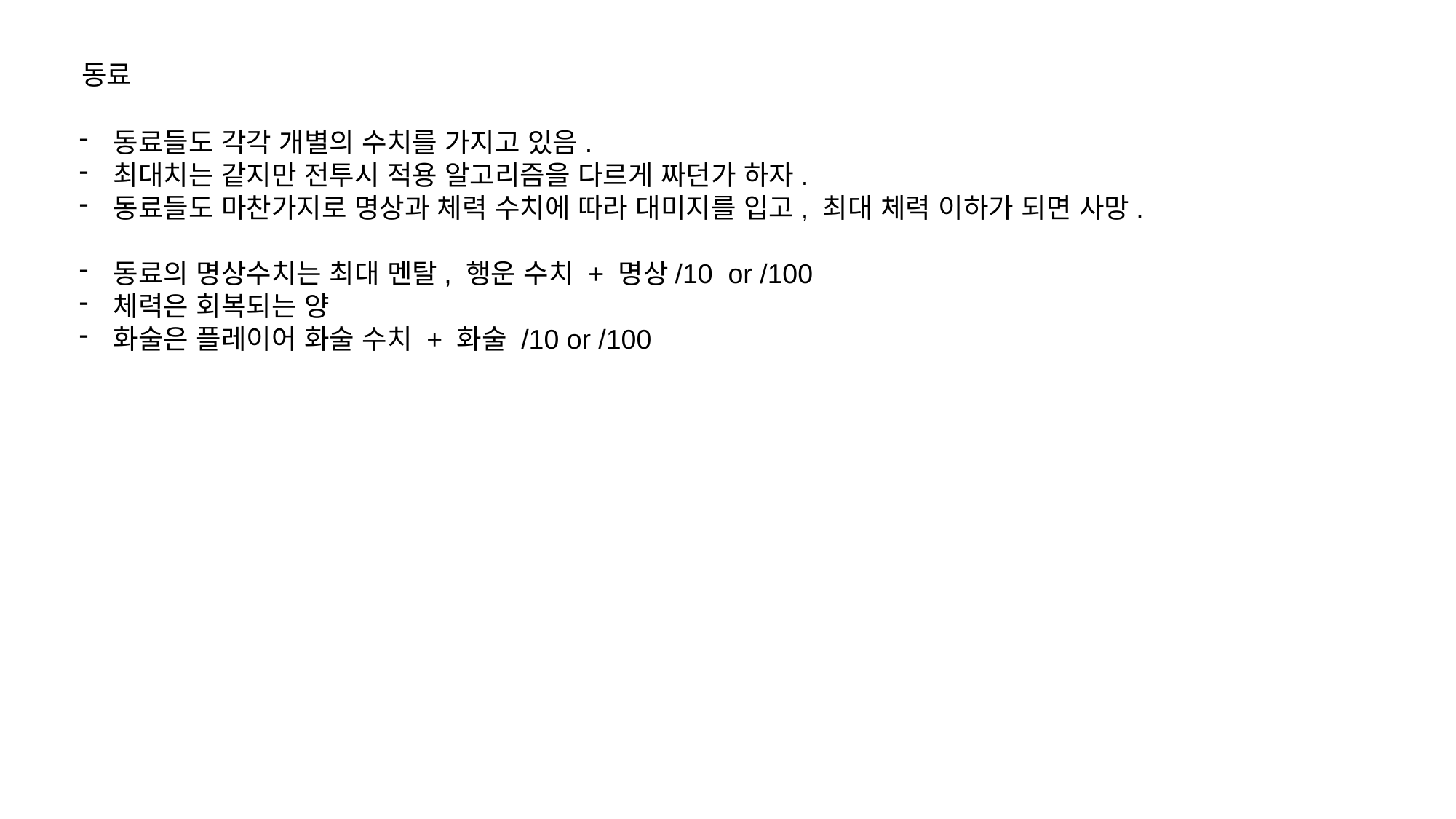

동료
동료들도 각각 개별의 수치를 가지고 있음.
최대치는 같지만 전투시 적용 알고리즘을 다르게 짜던가 하자.
동료들도 마찬가지로 명상과 체력 수치에 따라 대미지를 입고, 최대 체력 이하가 되면 사망.

동료의 명상수치는 최대 멘탈, 행운 수치 + 명상/10  or /100
체력은 회복되는 양
화술은 플레이어 화술 수치 + 화술 /10 or /100